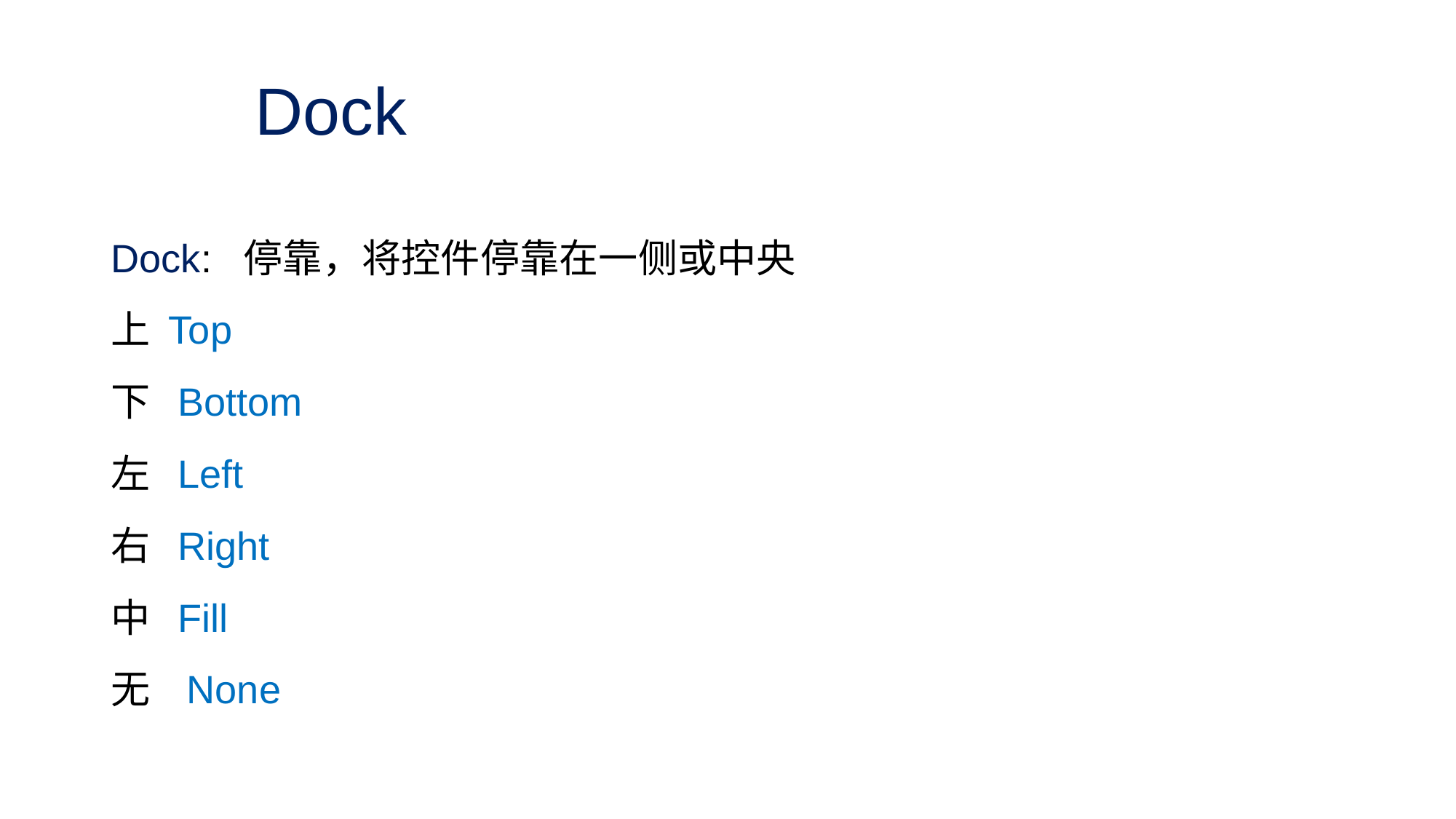

# Dock
Dock:  停靠，将控件停靠在一侧或中央
上 Top
下  Bottom
左  Left
右  Right
中  Fill
无   None